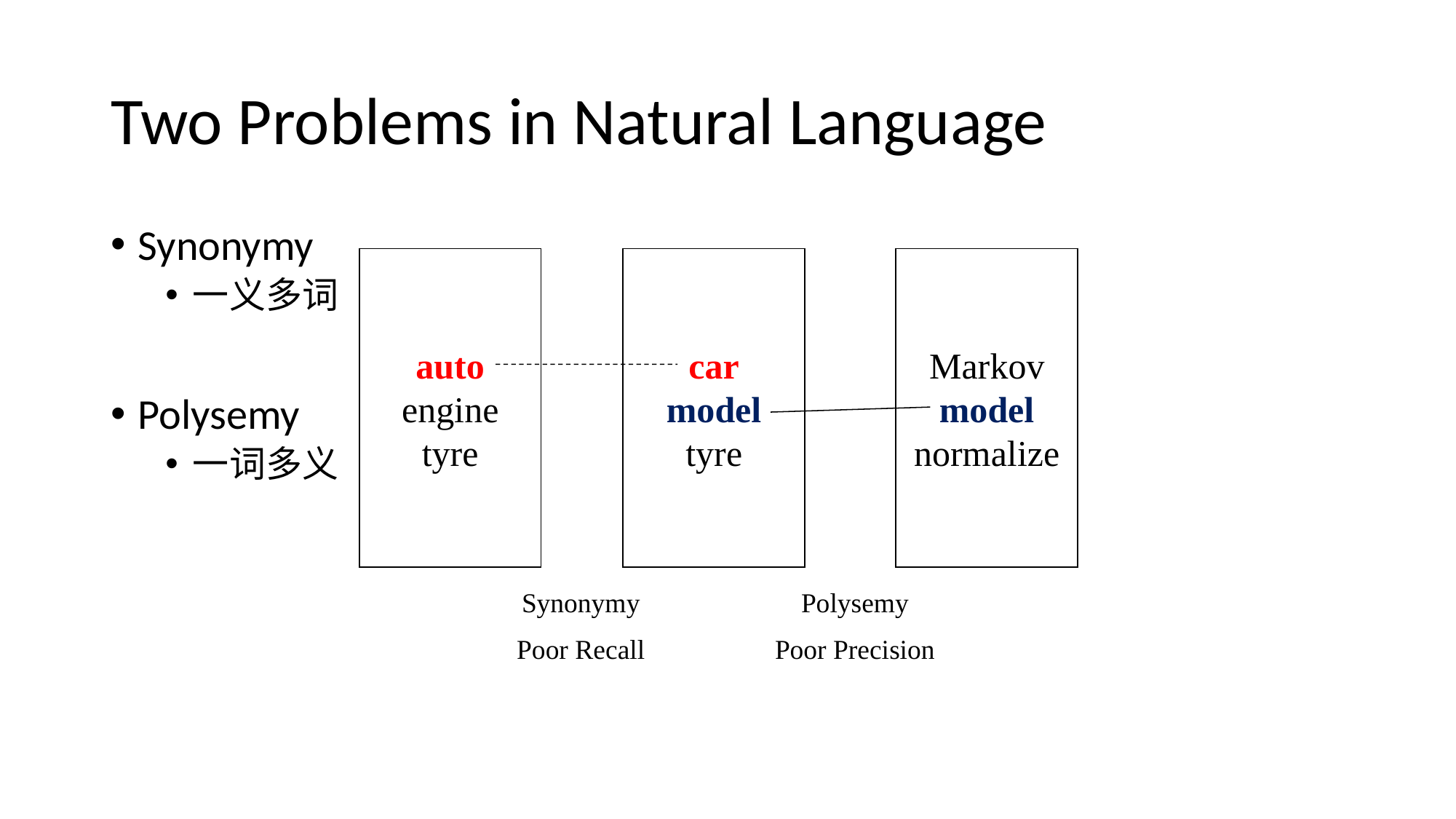

# Two Problems in Natural Language
Synonymy
一义多词

Polysemy
一词多义
auto
engine
tyre
car
model
tyre
Markov
model
normalize

Synonymy
Poor Recall
Polysemy
Poor Precision